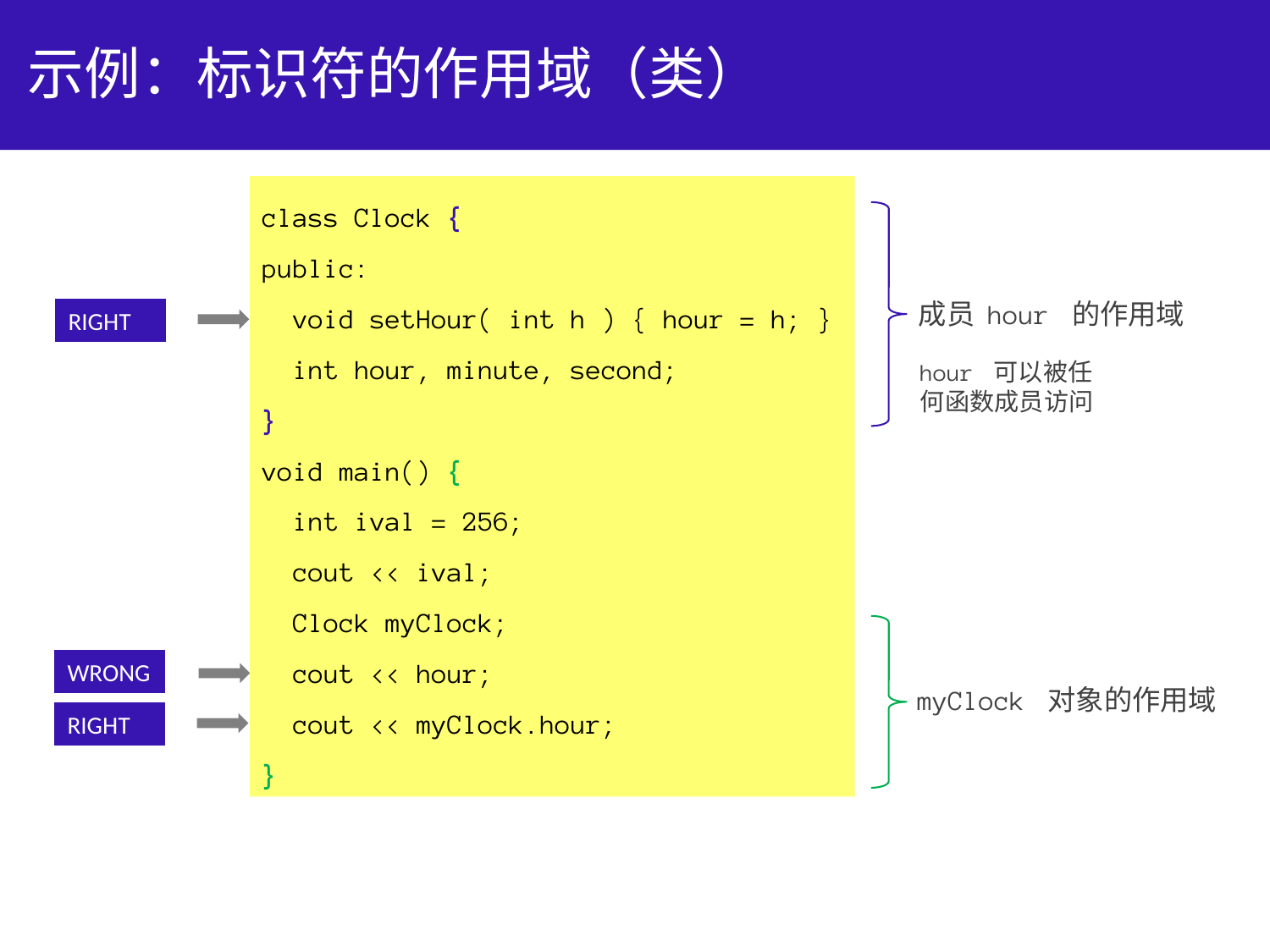

# 示例：标识符的作用域（类）
class Clock {
public:
  void setHour( int h ) { hour = h; }
  int hour, minute, second;
}
void main() {
  int ival = 256;
  cout << ival;
  Clock myClock;
  cout << hour;
  cout << myClock.hour;
}

成员 hour 的作用域
RIGHT

hour 可以被任
何函数成员访问

WRONG

myClock 对象的作用域
RIGHT

5